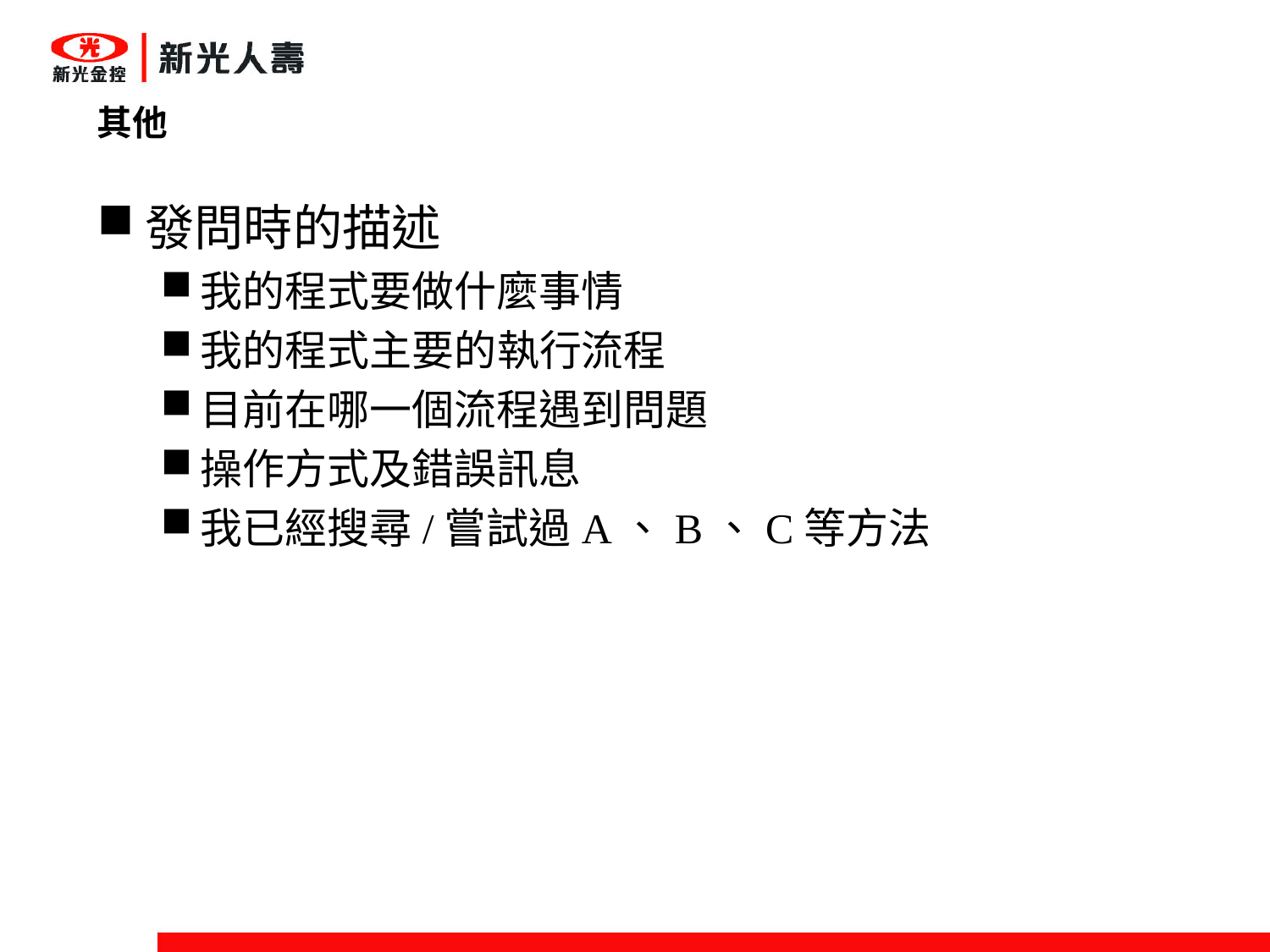

# 其他
發問時的描述
我的程式要做什麼事情
我的程式主要的執行流程
目前在哪一個流程遇到問題
操作方式及錯誤訊息
我已經搜尋/嘗試過A、B、C等方法